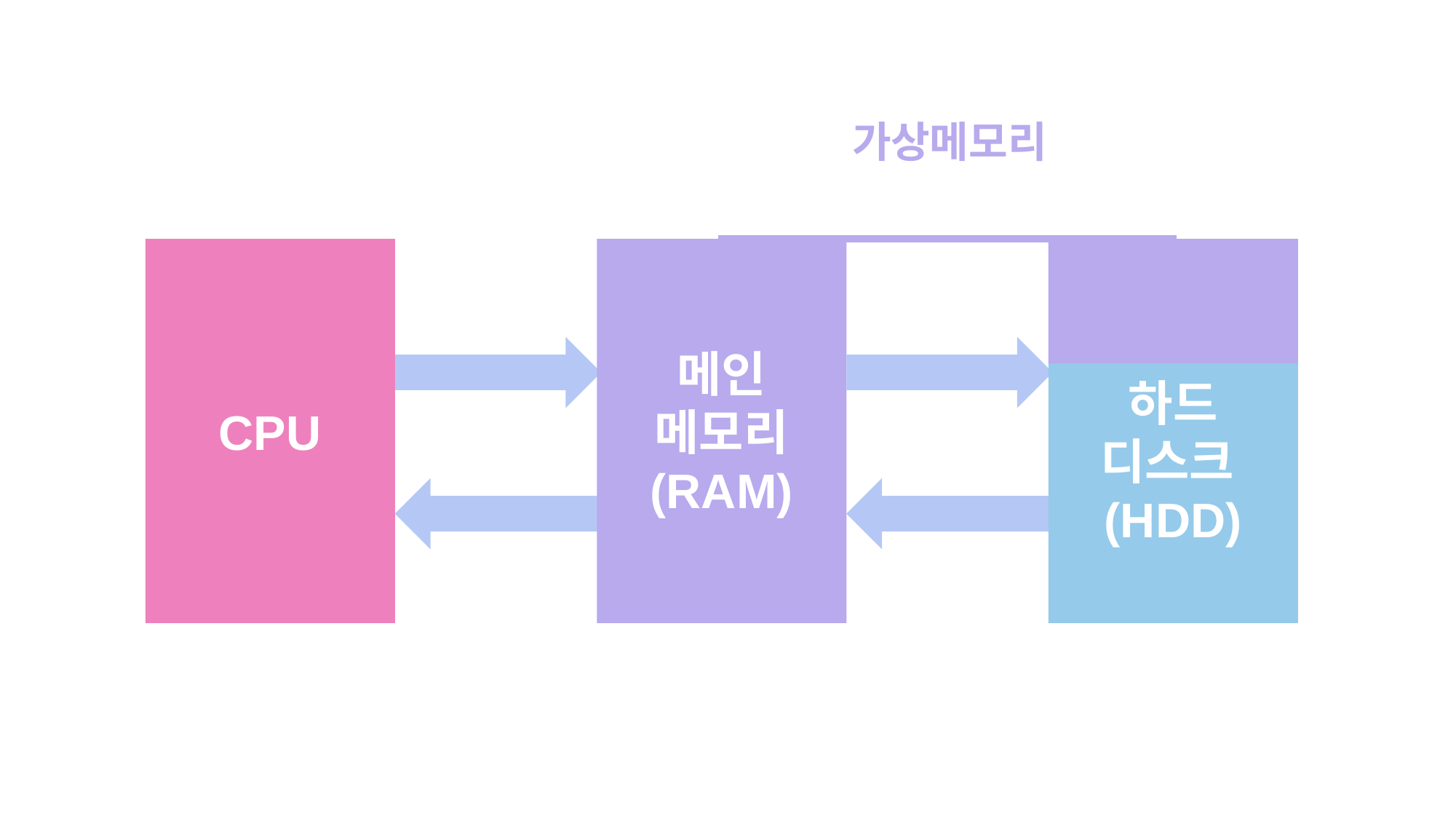

가상메모리
CPU
메인
메모리
(RAM)

하드
디스크(HDD)